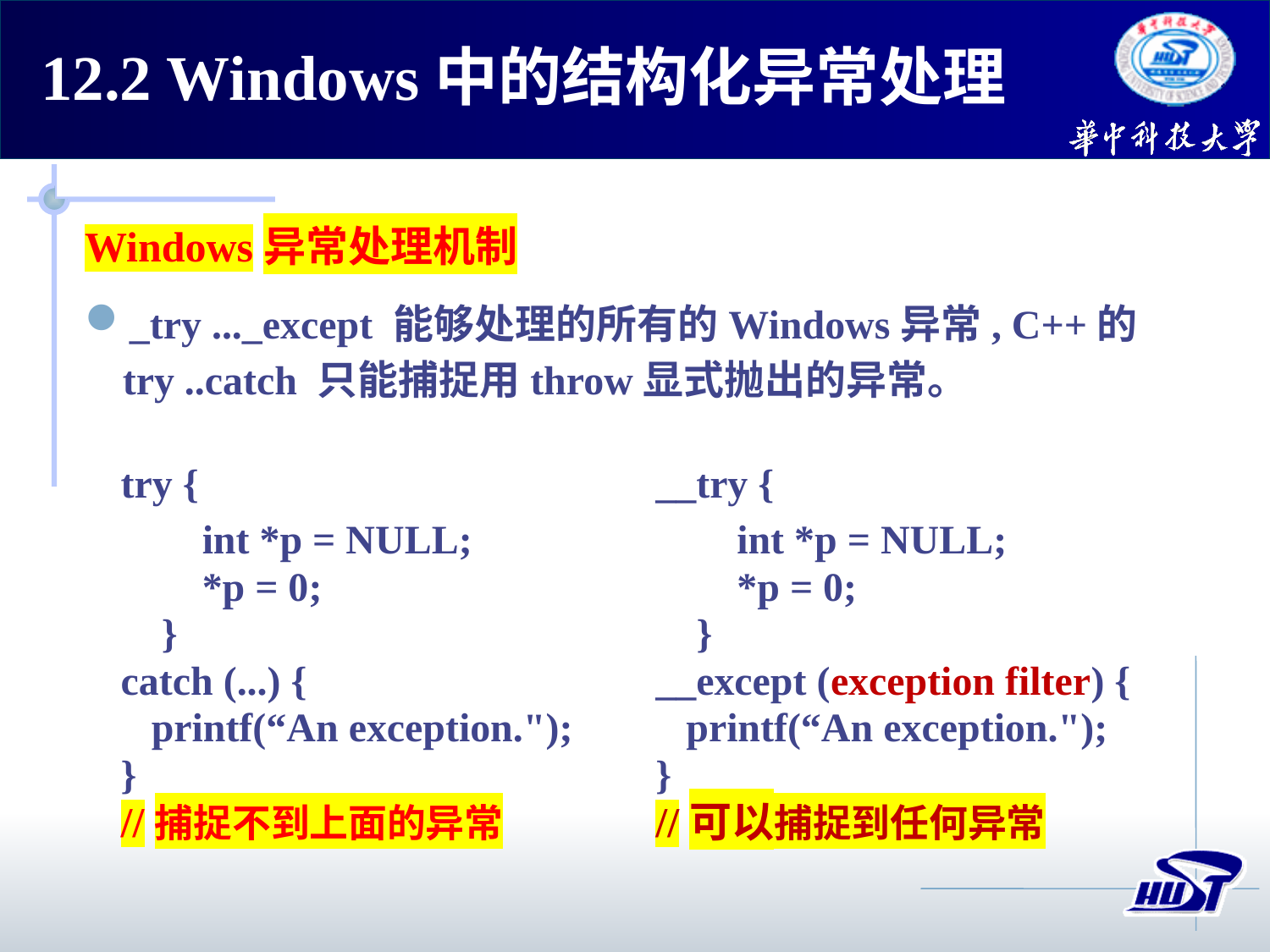

12.2 Windows中的结构化异常处理
Windows异常处理机制
_try ..._except 能够处理的所有的Windows异常, C++的try ..catch 只能捕捉用throw显式抛出的异常。
try {
        int *p = NULL;
        *p = 0;
    }
catch (...) {
   printf(“An exception.");
}
//捕捉不到上面的异常
__try {
        int *p = NULL;
        *p = 0;
    }
__except (exception filter) {
   printf(“An exception.");
}
//可以捕捉到任何异常